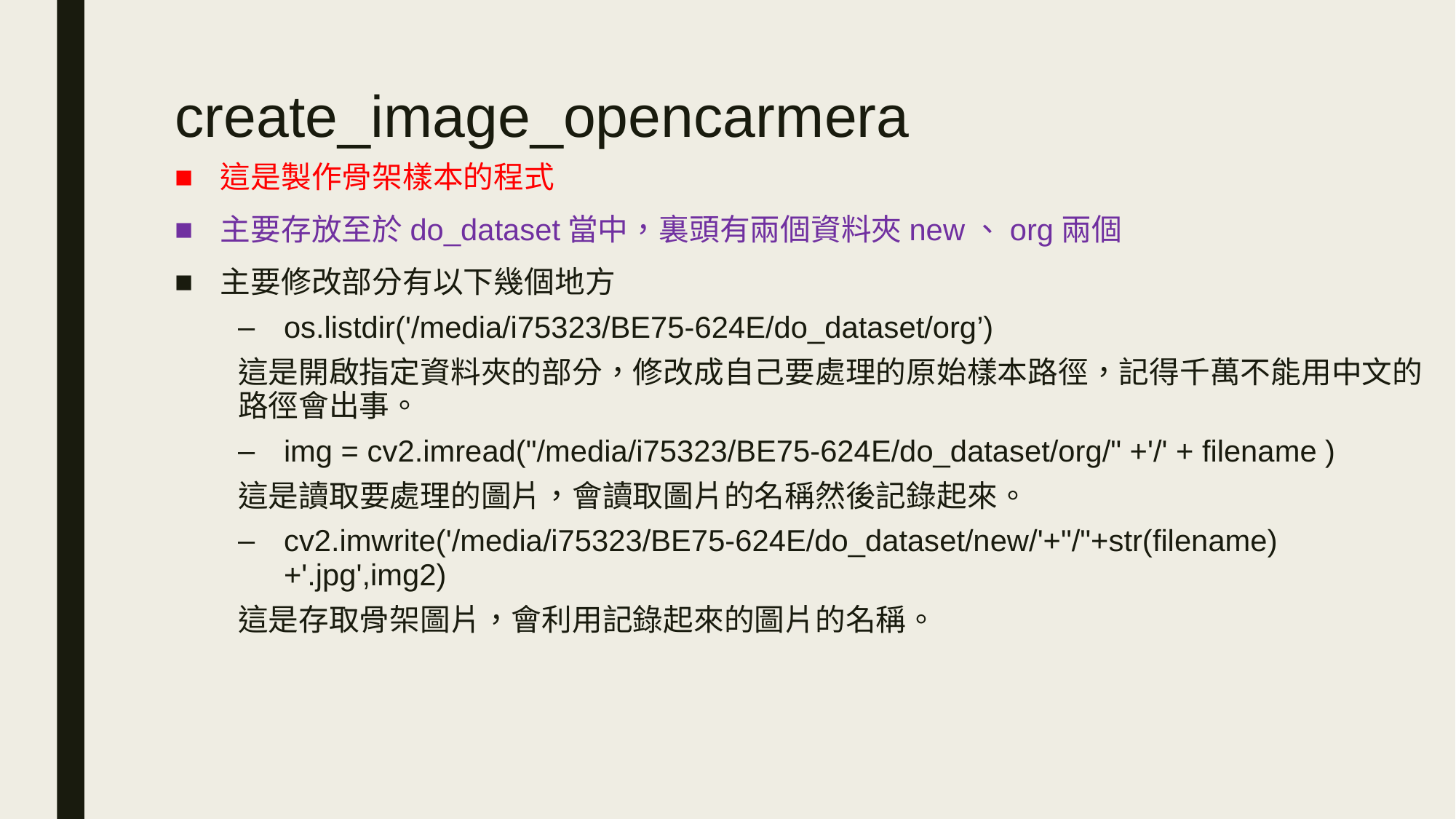

# create_image_opencarmera
這是製作骨架樣本的程式
主要存放至於do_dataset當中，裏頭有兩個資料夾new、org兩個
主要修改部分有以下幾個地方
os.listdir('/media/i75323/BE75-624E/do_dataset/org’)
這是開啟指定資料夾的部分，修改成自己要處理的原始樣本路徑，記得千萬不能用中文的路徑會出事。
img = cv2.imread("/media/i75323/BE75-624E/do_dataset/org/" +'/' + filename )
這是讀取要處理的圖片，會讀取圖片的名稱然後記錄起來。
cv2.imwrite('/media/i75323/BE75-624E/do_dataset/new/'+"/"+str(filename)+'.jpg',img2)
這是存取骨架圖片，會利用記錄起來的圖片的名稱。